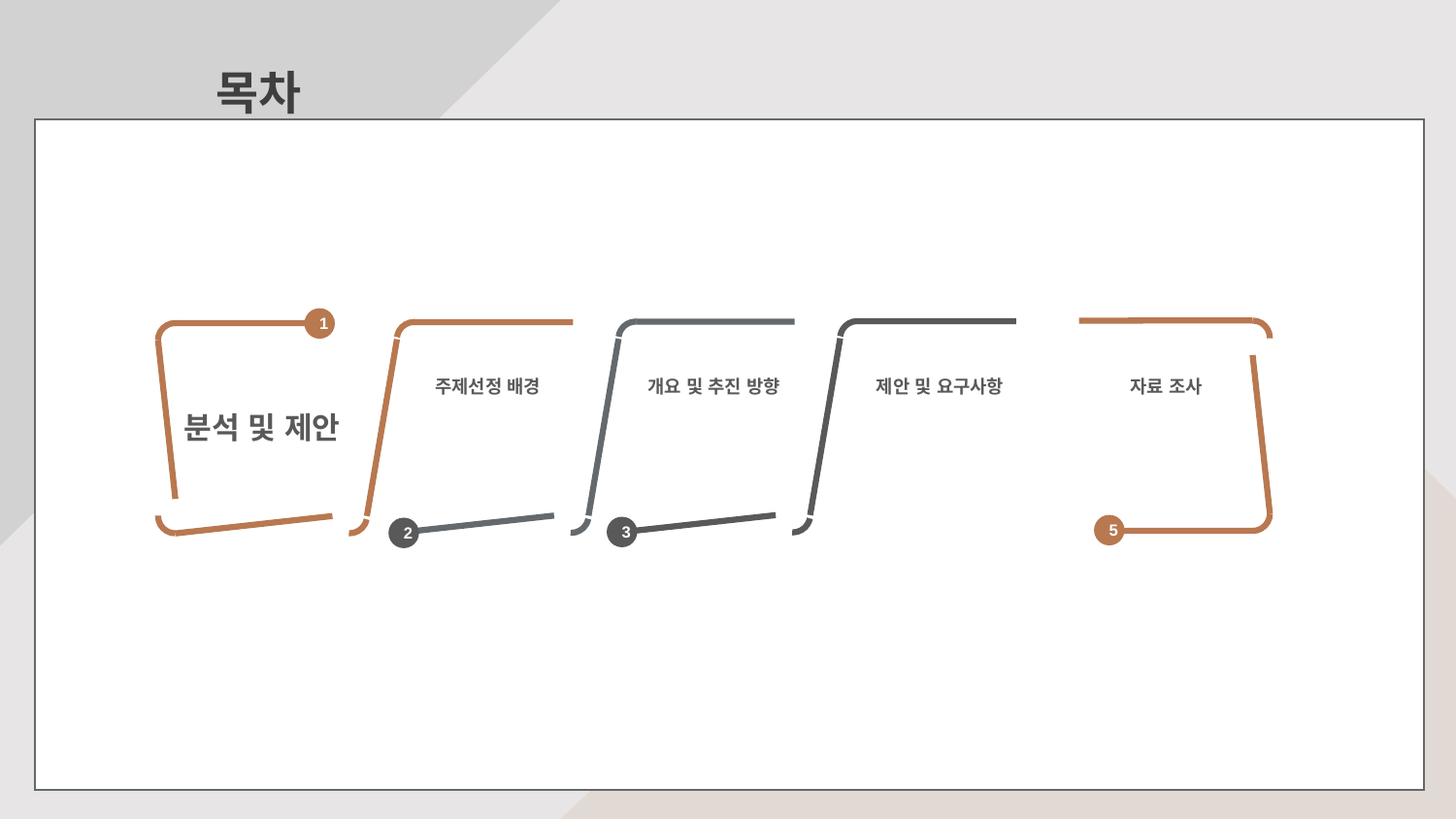

목차
비대면이 일상화된 시대에 현대인 들을위한 건강 관리 및 필수영양소 제품 판매

1

주제선정 배경

개요 및 추진 방향

제안 및 요구사항

자료 조사

분석 및 제안
5
3
2